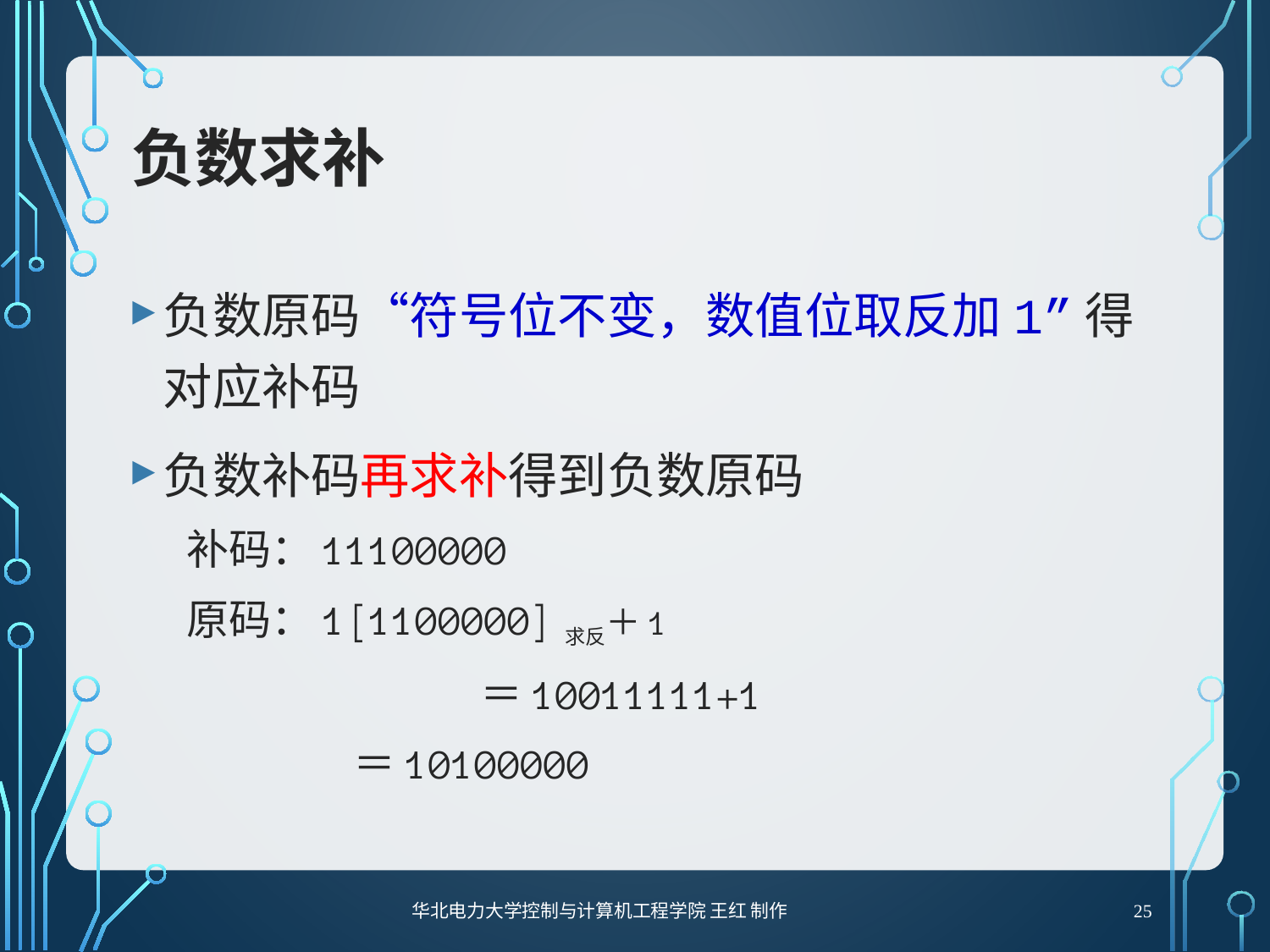

# 负数求补
负数原码“符号位不变，数值位取反加1”得对应补码
负数补码再求补得到负数原码
补码：11100000
原码：1[1100000]求反＋1
			＝10011111+1
	    	＝10100000
25
华北电力大学控制与计算机工程学院 王红 制作